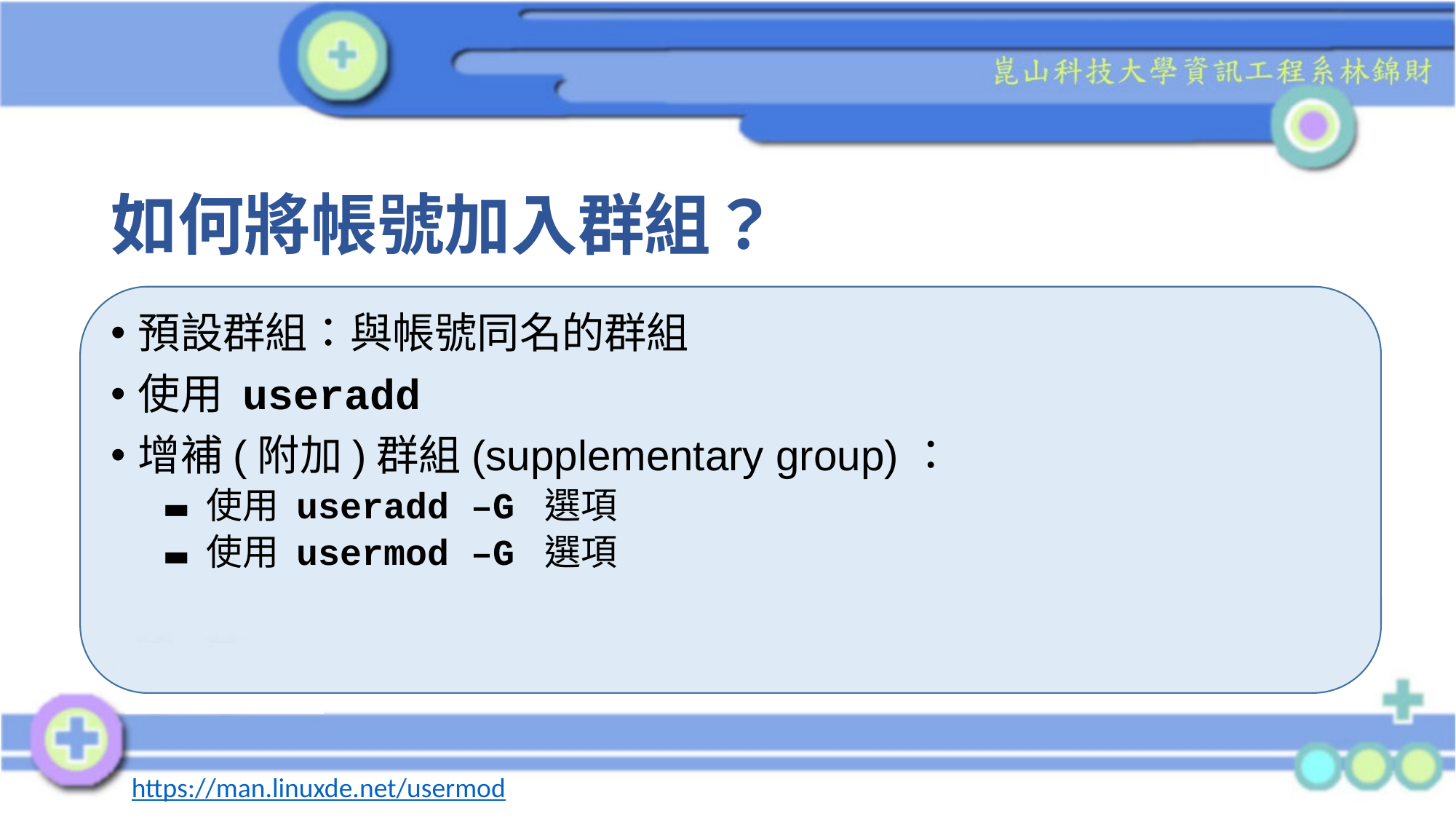

# 如何將帳號加入群組？

預設群組：與帳號同名的群組
使用 useradd
增補(附加)群組(supplementary group)：
使用 useradd –G 選項
使用 usermod –G 選項

https://man.linuxde.net/usermod